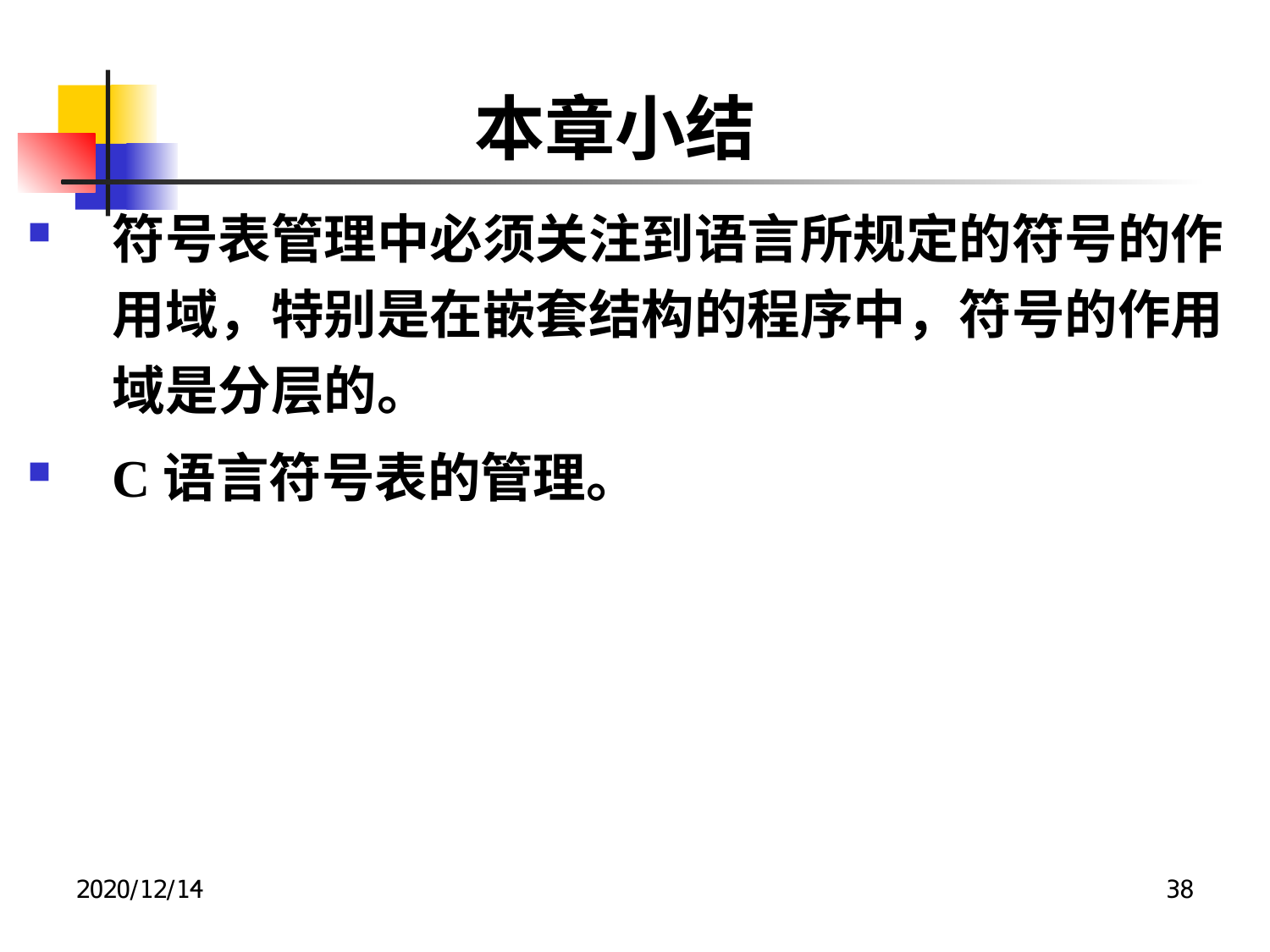

本章小结
符号表管理中必须关注到语言所规定的符号的作用域，特别是在嵌套结构的程序中，符号的作用域是分层的。
C语言符号表的管理。
2020/12/14
38